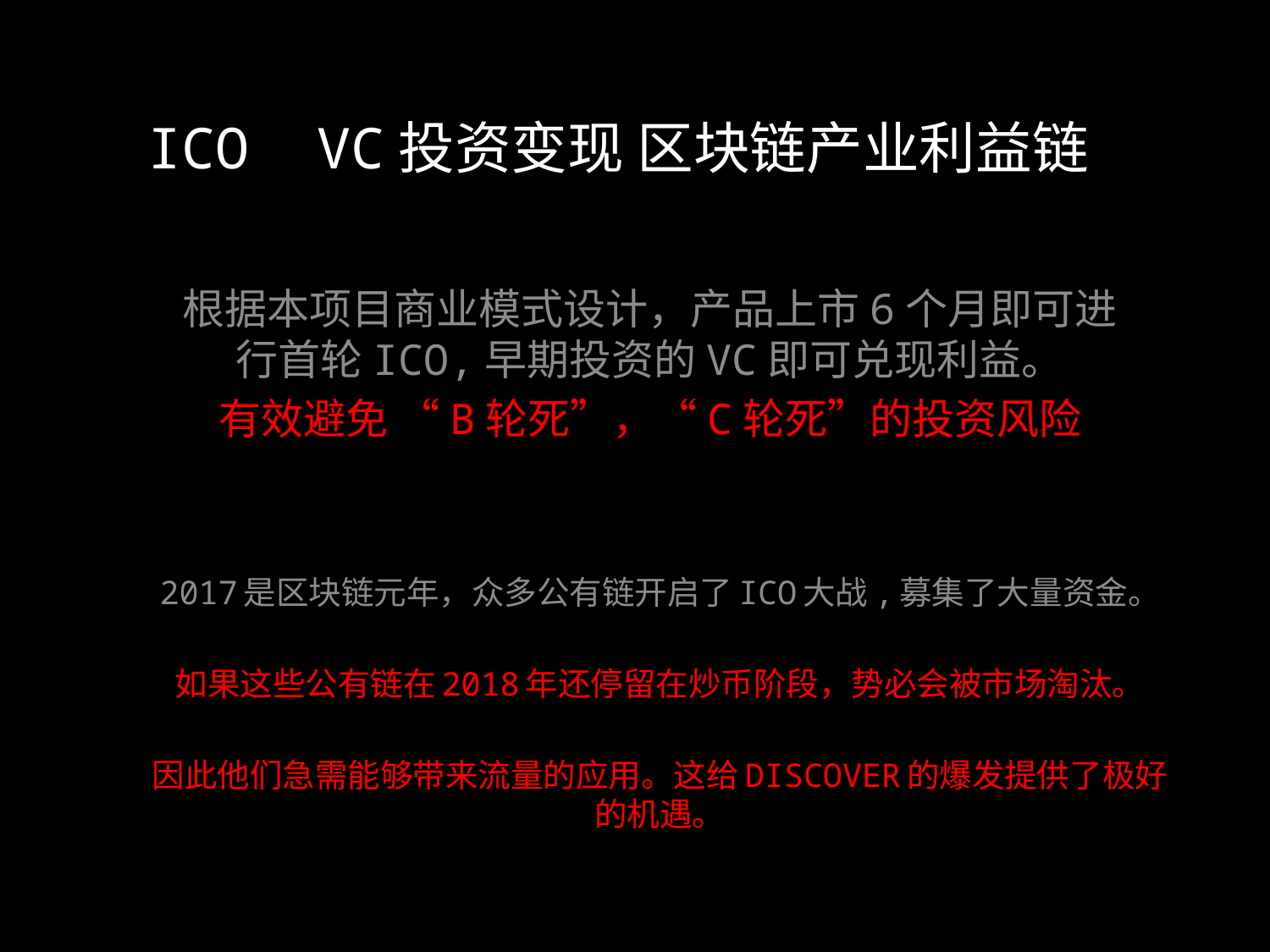

# ICO  VC投资变现 区块链产业利益链
根据本项目商业模式设计，产品上市6个月即可进行首轮ICO,早期投资的VC即可兑现利益。
有效避免 “B轮死”，“C轮死”的投资风险
2017是区块链元年，众多公有链开启了ICO大战,募集了大量资金。

如果这些公有链在2018年还停留在炒币阶段，势必会被市场淘汰。

因此他们急需能够带来流量的应用。这给DISCOVER的爆发提供了极好的机遇。